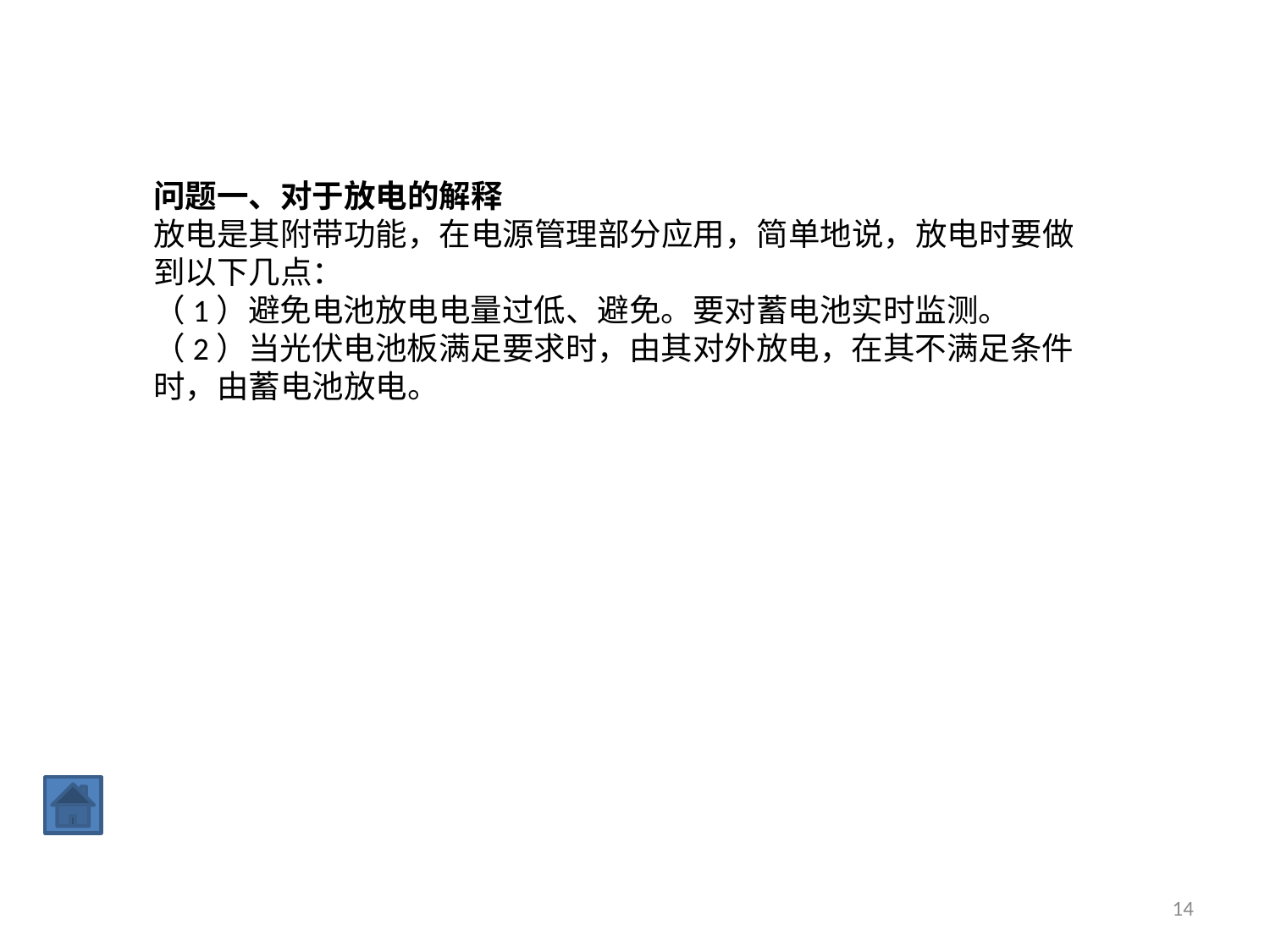

问题一、对于放电的解释
放电是其附带功能，在电源管理部分应用，简单地说，放电时要做到以下几点：
（1）避免电池放电电量过低、避免。要对蓄电池实时监测。
（2）当光伏电池板满足要求时，由其对外放电，在其不满足条件时，由蓄电池放电。

14